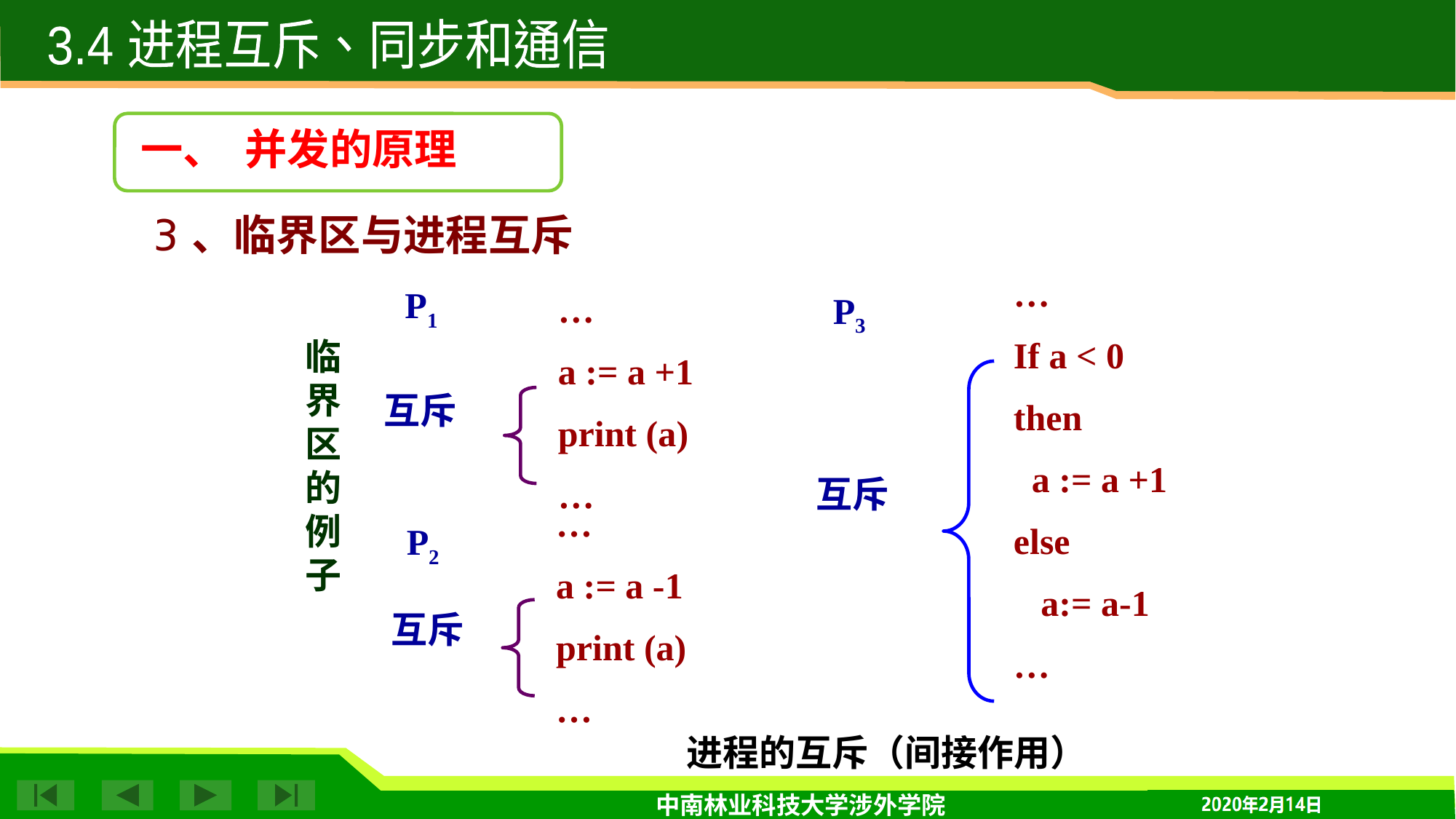

3.4 进程互斥、同步和通信

一、  并发的原理
3、临界区与进程互斥
…
If a < 0
then
  a := a +1
else
   a:= a-1
…
P3

互斥
P1
…
a := a +1
print (a)
…
互斥

临界区的例子
…
a := a -1
print (a)
…
P2

互斥
 进程的互斥（间接作用）